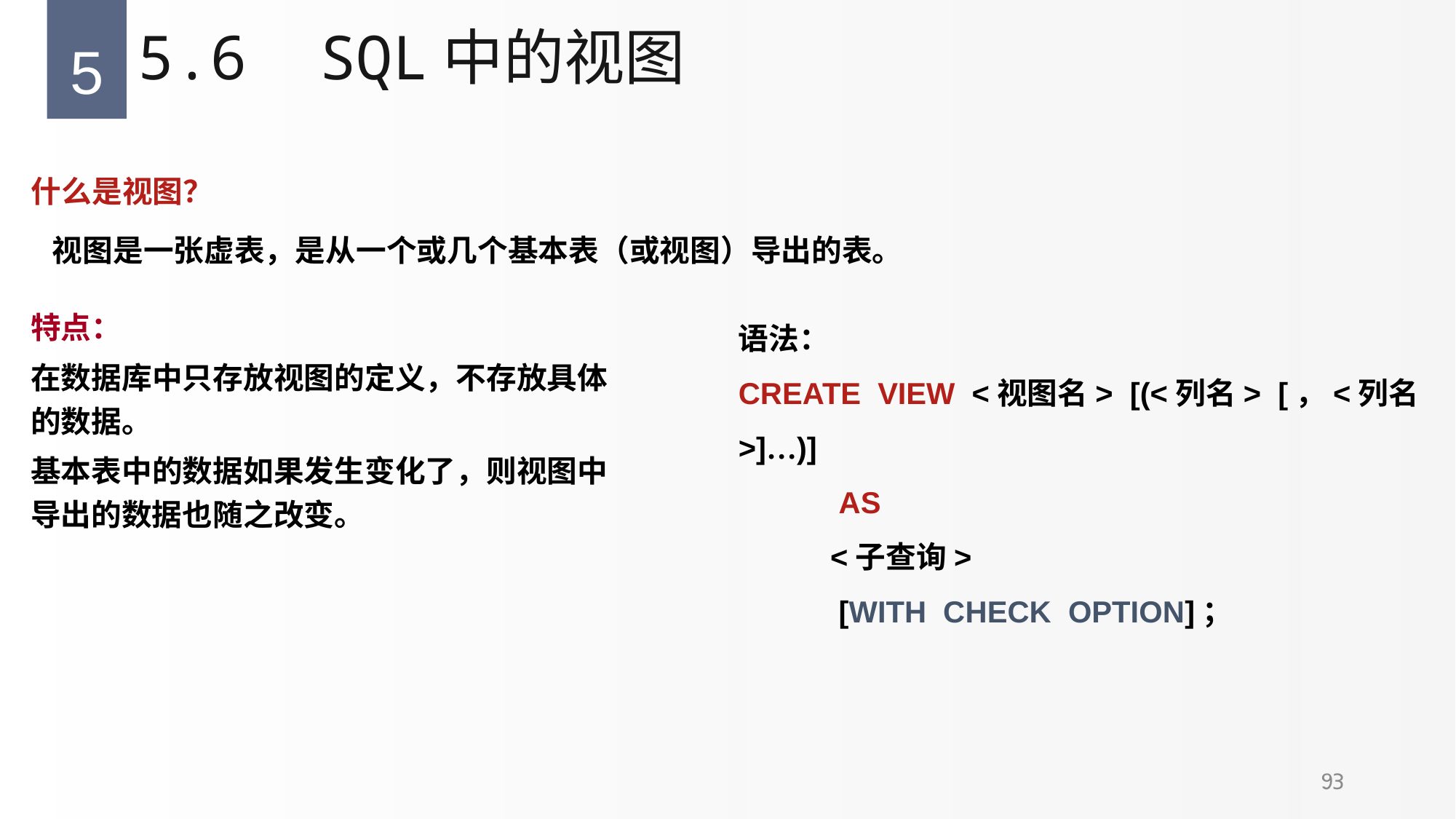

# 5.6  SQL中的视图
什么是视图？
  视图是一张虚表，是从一个或几个基本表（或视图）导出的表。
特点：
在数据库中只存放视图的定义，不存放具体的数据。
基本表中的数据如果发生变化了，则视图中导出的数据也随之改变。
语法：
CREATE  VIEW  <视图名>  [(<列名>  [，<列名>]…)]
            AS
           <子查询>
            [WITH  CHECK  OPTION]；
93